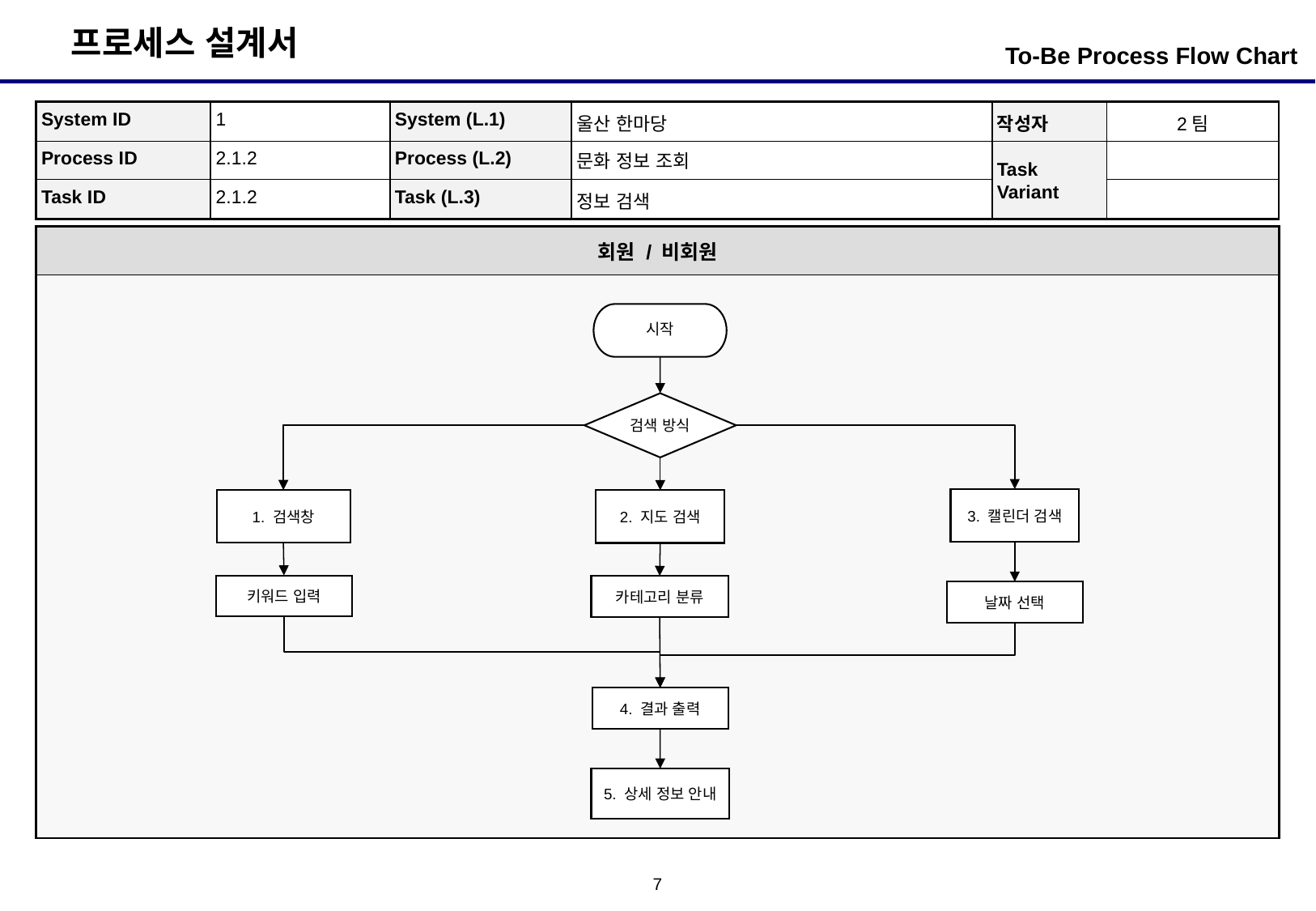

To-Be Process Flow Chart
| System ID | 1 | System (L.1) | 울산 한마당 | 작성자 | 2팀 |
| --- | --- | --- | --- | --- | --- |
| Process ID | 2.1.2 | Process (L.2) | 문화 정보 조회 | Task Variant |  |
| Task ID | 2.1.2 | Task (L.3) | 정보 검색 |  |  |
| 회원 / 비회원 |
| --- |
|  |
시작
검색 방식
3. 캘린더 검색
1. 검색창
2. 지도 검색
키워드 입력
카테고리 분류
날짜 선택
4. 결과 출력
5. 상세 정보 안내